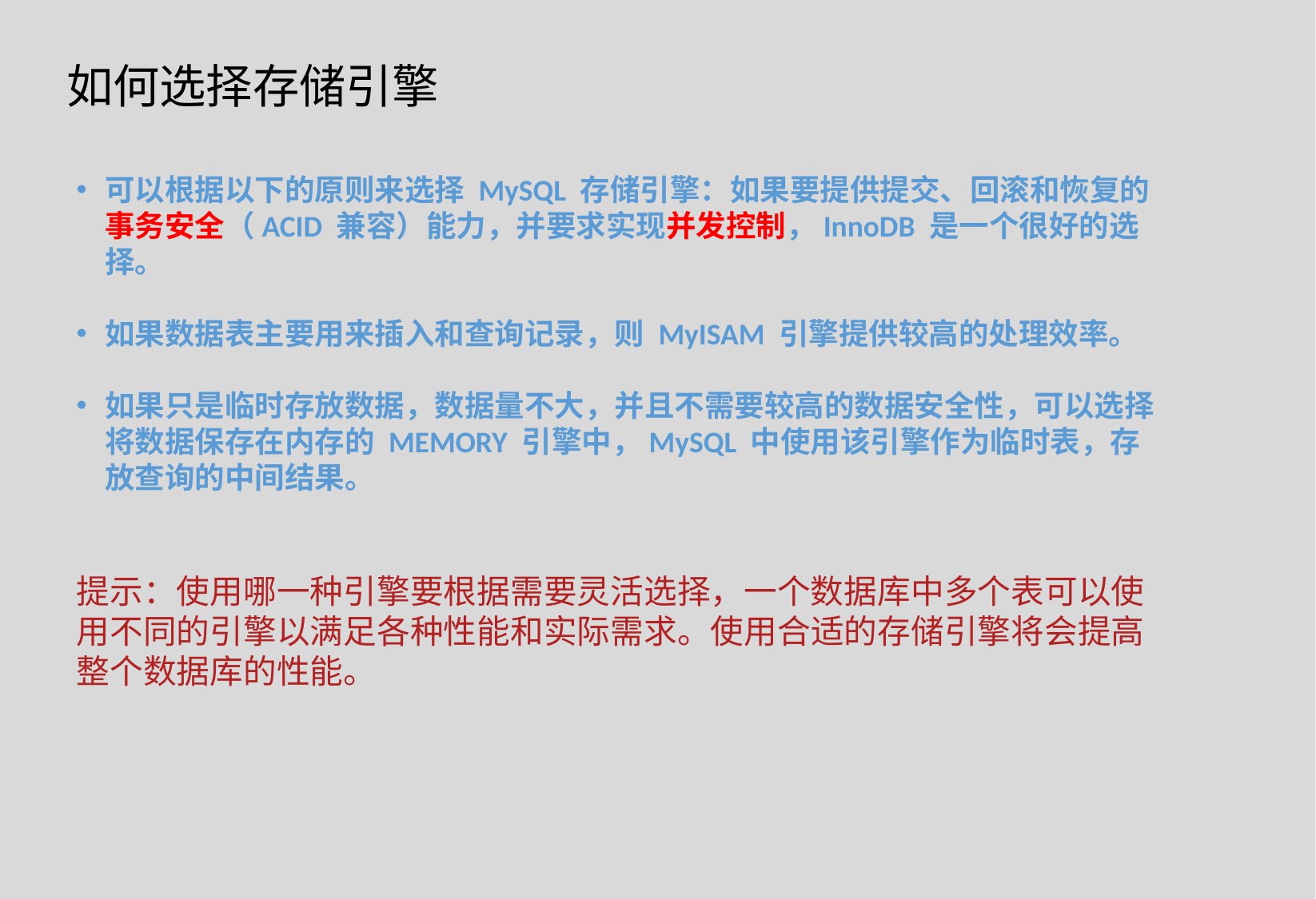

如何选择存储引擎
可以根据以下的原则来选择 MySQL 存储引擎：如果要提供提交、回滚和恢复的事务安全（ACID 兼容）能力，并要求实现并发控制，InnoDB 是一个很好的选择。

如果数据表主要用来插入和查询记录，则 MyISAM 引擎提供较高的处理效率。

如果只是临时存放数据，数据量不大，并且不需要较高的数据安全性，可以选择将数据保存在内存的 MEMORY 引擎中，MySQL 中使用该引擎作为临时表，存放查询的中间结果。

提示：使用哪一种引擎要根据需要灵活选择，一个数据库中多个表可以使用不同的引擎以满足各种性能和实际需求。使用合适的存储引擎将会提高整个数据库的性能。